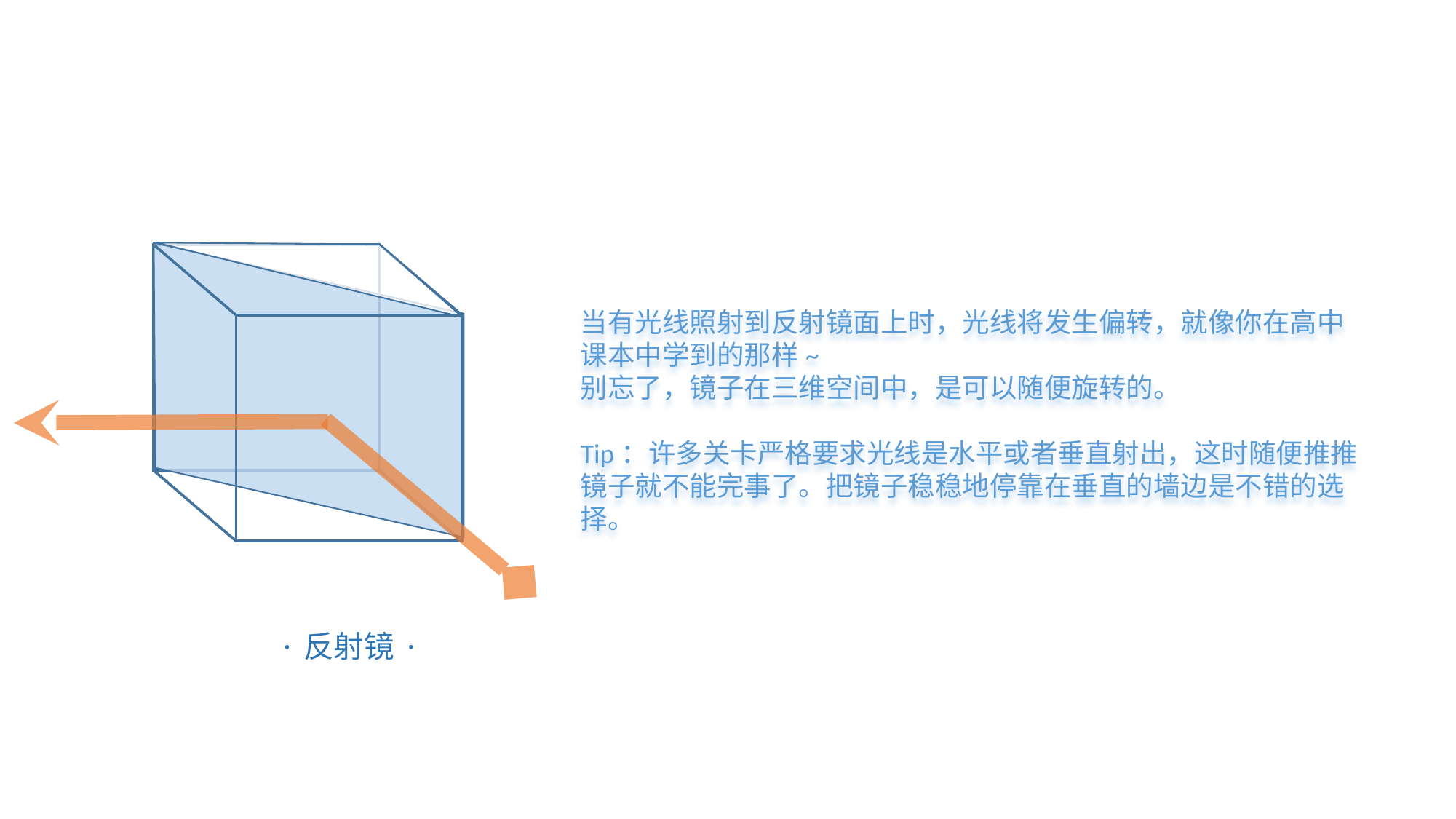

当有光线照射到反射镜面上时，光线将发生偏转，就像你在高中课本中学到的那样~
别忘了，镜子在三维空间中，是可以随便旋转的。

Tip：许多关卡严格要求光线是水平或者垂直射出，这时随便推推镜子就不能完事了。把镜子稳稳地停靠在垂直的墙边是不错的选择。

·反射镜·